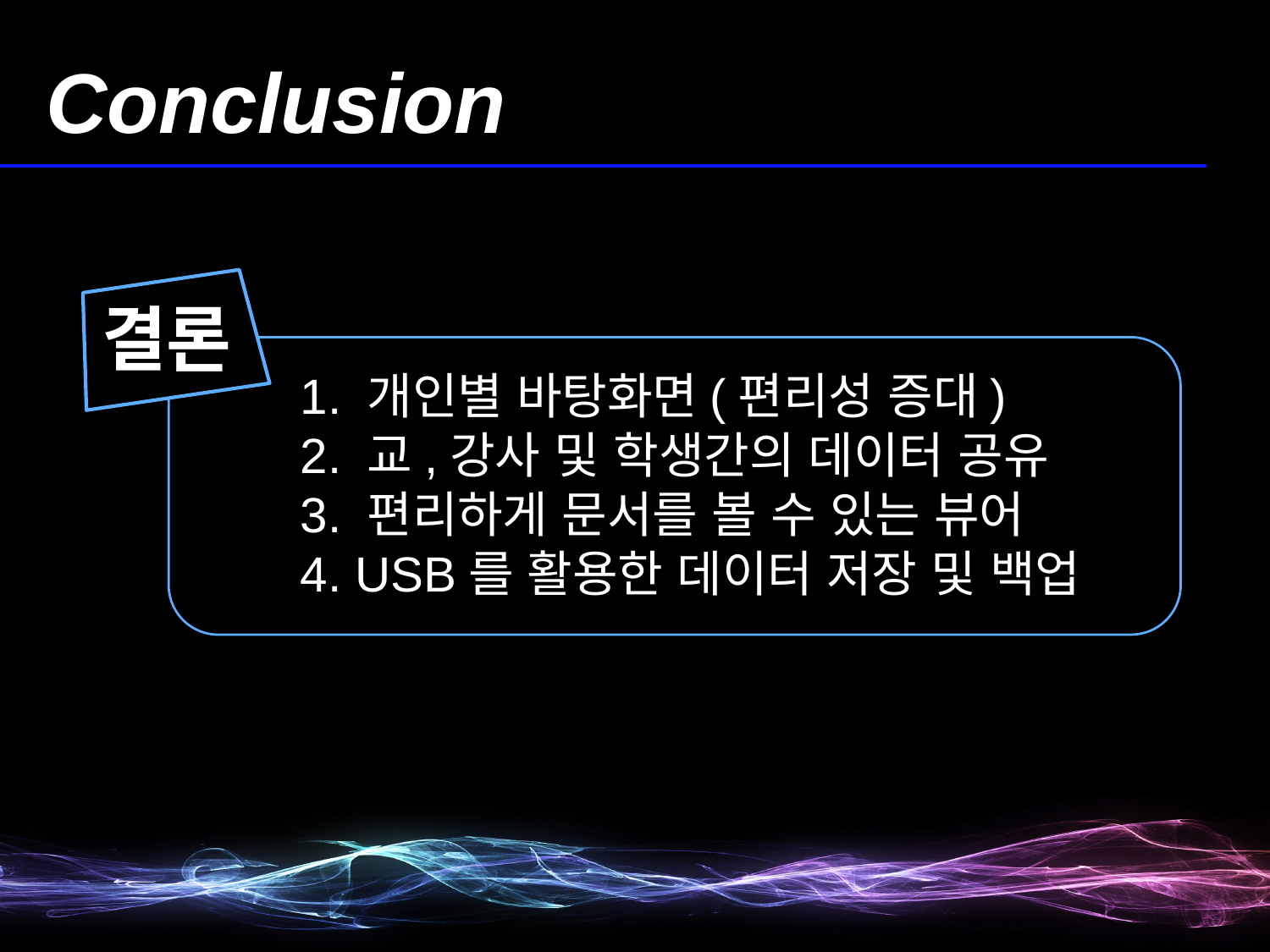

Conclusion

결론

1. 개인별 바탕화면(편리성 증대)
2. 교,강사 및 학생간의 데이터 공유
3. 편리하게 문서를 볼 수 있는 뷰어
4. USB를 활용한 데이터 저장 및 백업